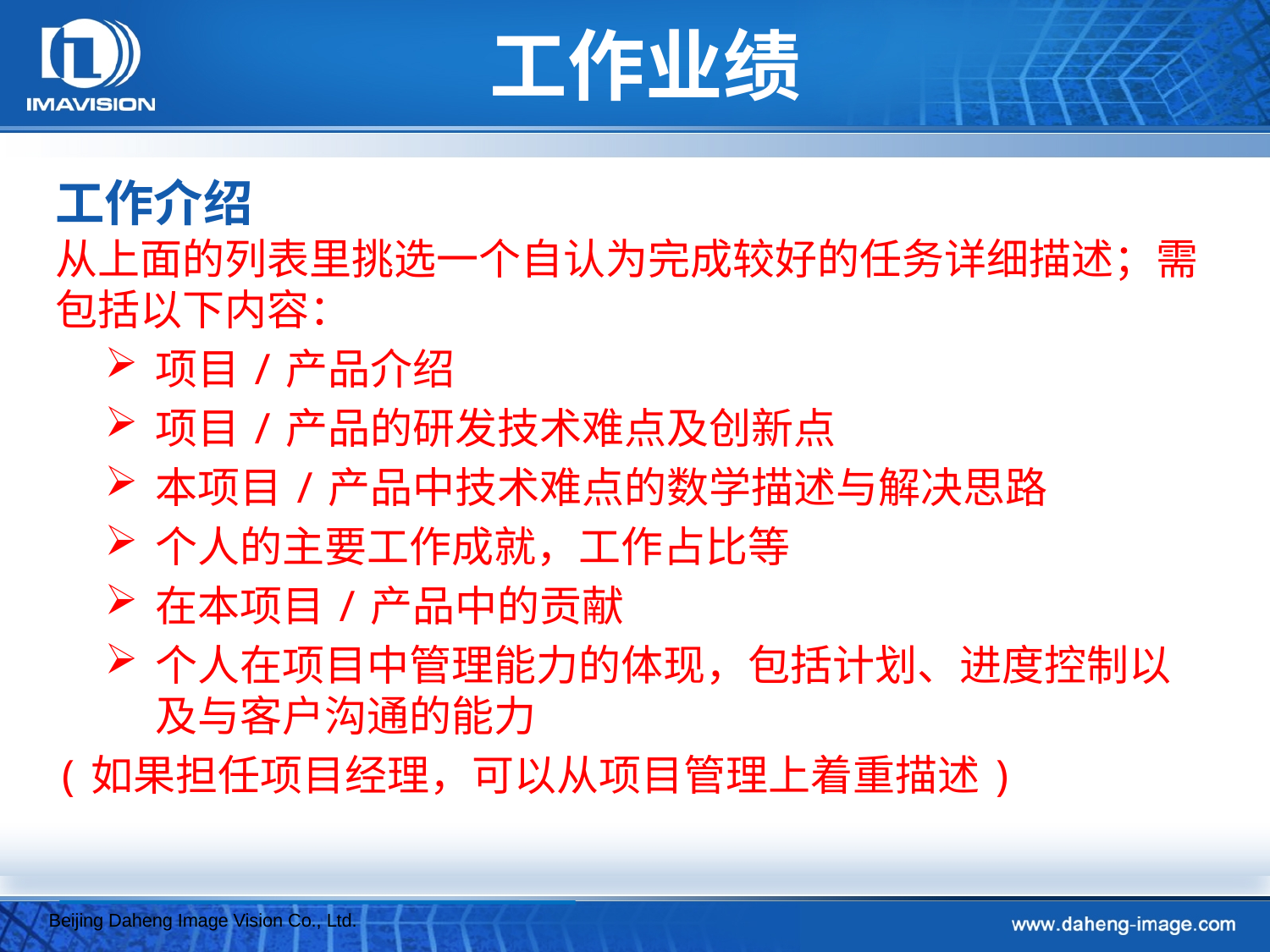

工作业绩

工作介绍

从上面的列表里挑选一个自认为完成较好的任务详细描述；需包括以下内容：
项目/产品介绍
项目/产品的研发技术难点及创新点
本项目/产品中技术难点的数学描述与解决思路
个人的主要工作成就，工作占比等
在本项目/产品中的贡献
个人在项目中管理能力的体现，包括计划、进度控制以及与客户沟通的能力
(如果担任项目经理，可以从项目管理上着重描述)
Beijing Daheng Image Vision Co., Ltd.